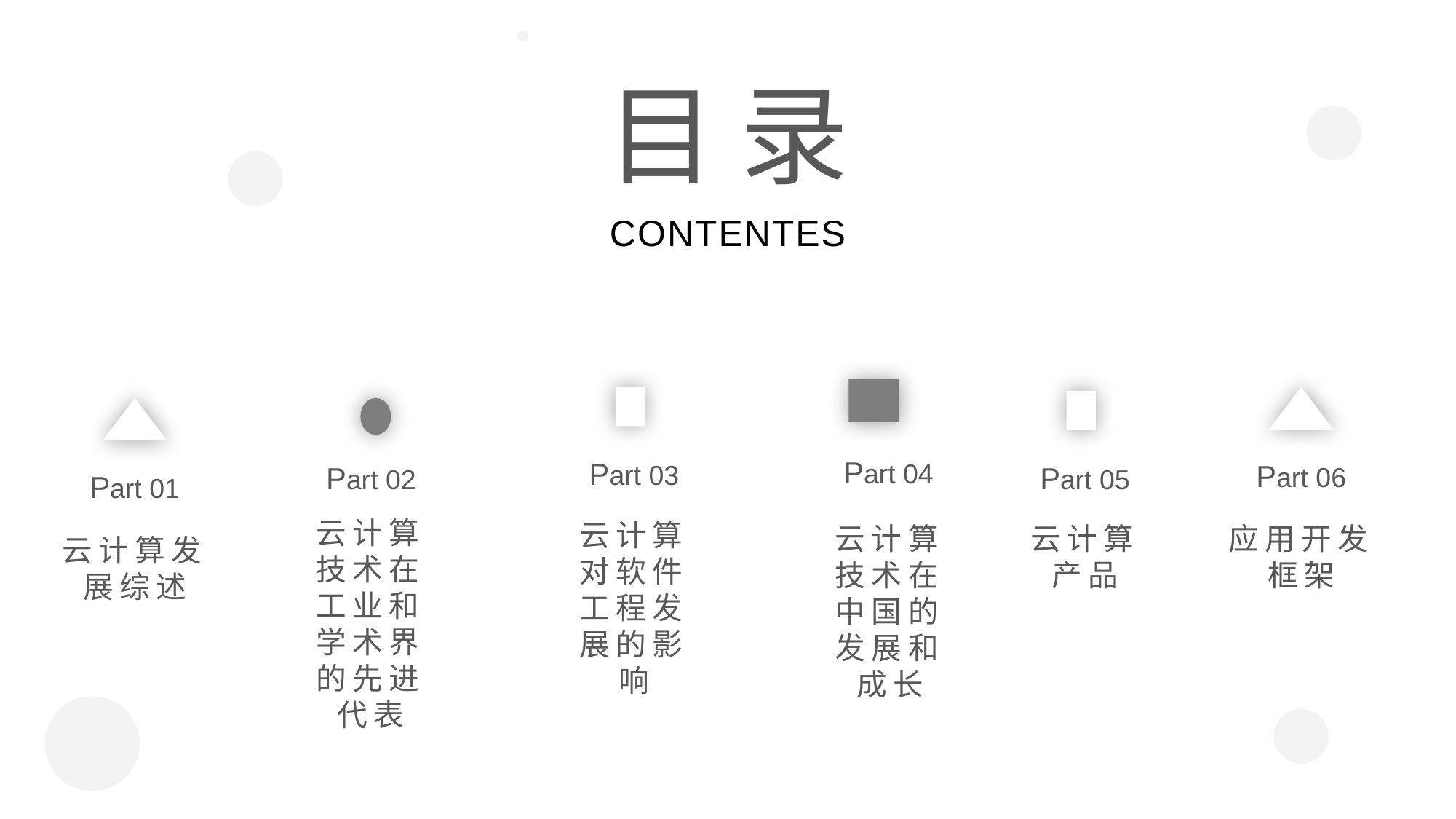

目 录

CONTENTES

Part 04
云计算技术在中国的发展和成长

Part 03
云计算对软件工程发展的影响

Part 06
应用开发框架

Part 05
云计算产品

Part 01
云计算发展综述

Part 02
云计算技术在工业和学术界的先进代表